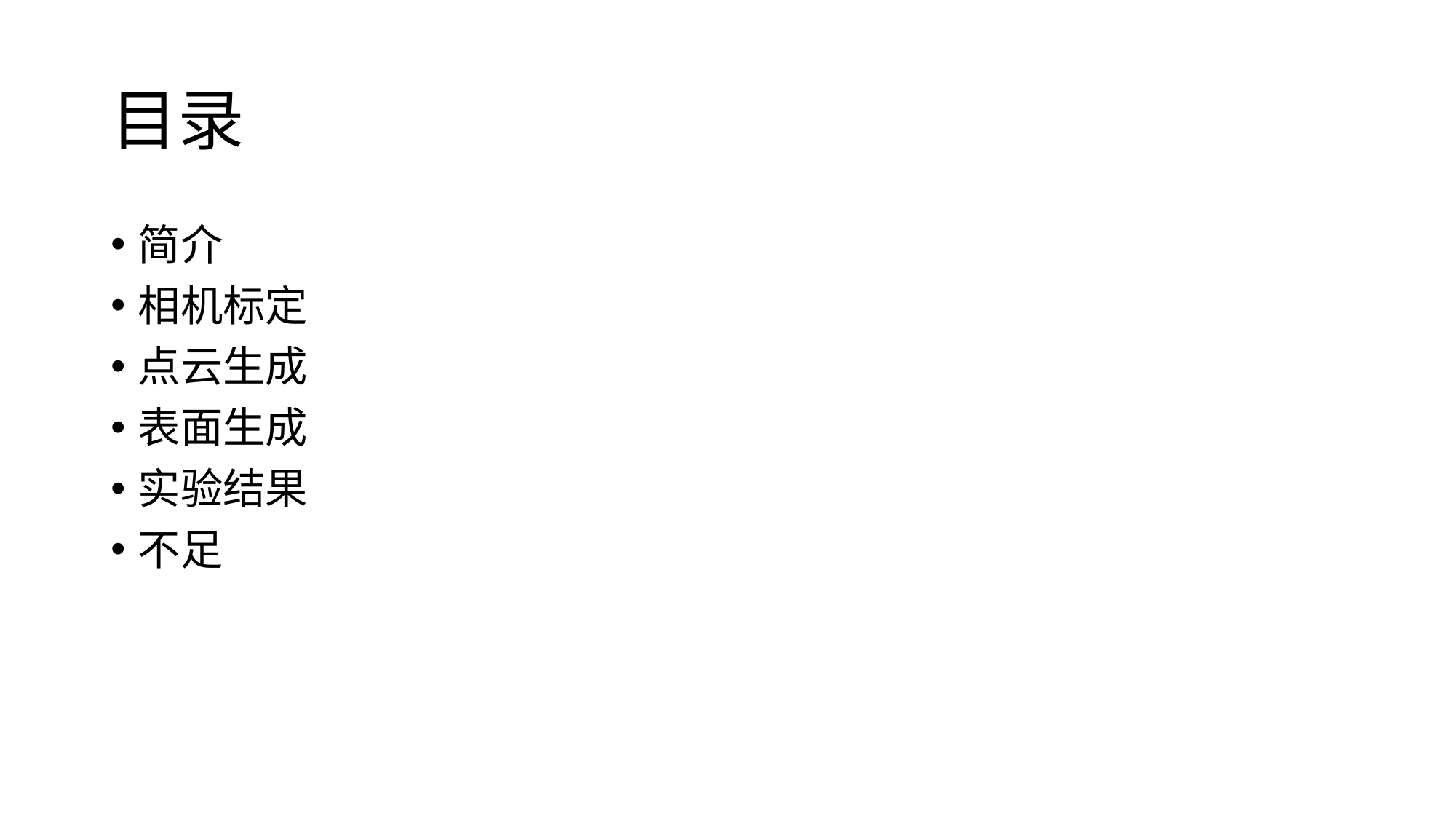

# 目录
简介
相机标定
点云生成
表面生成
实验结果
不足